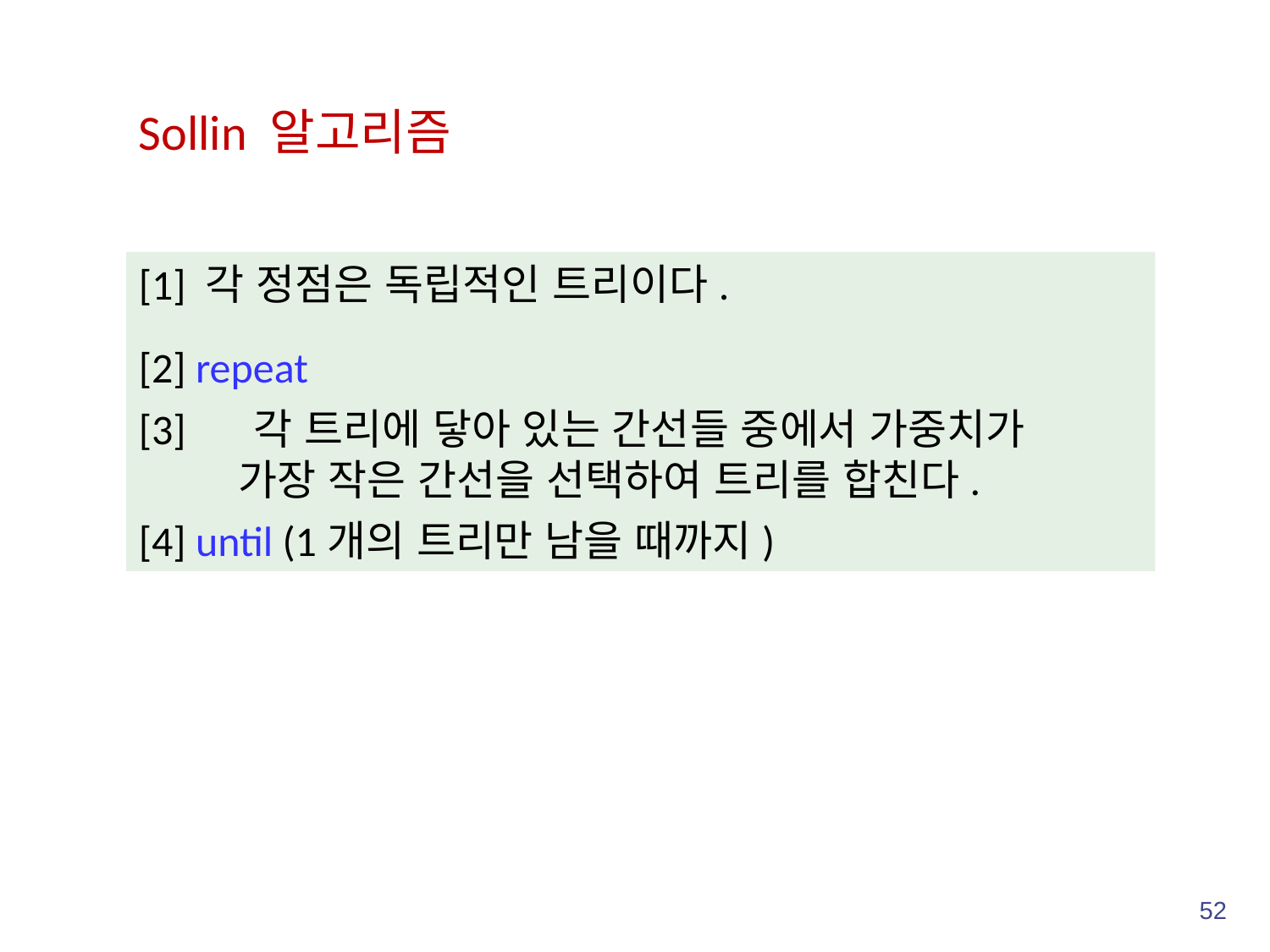

Sollin 알고리즘
[1] 각 정점은 독립적인 트리이다.
[2] repeat
[3]      각 트리에 닿아 있는 간선들 중에서 가중치가 가장 작은 간선을 선택하여 트리를 합친다.
[4] until (1개의 트리만 남을 때까지)
52